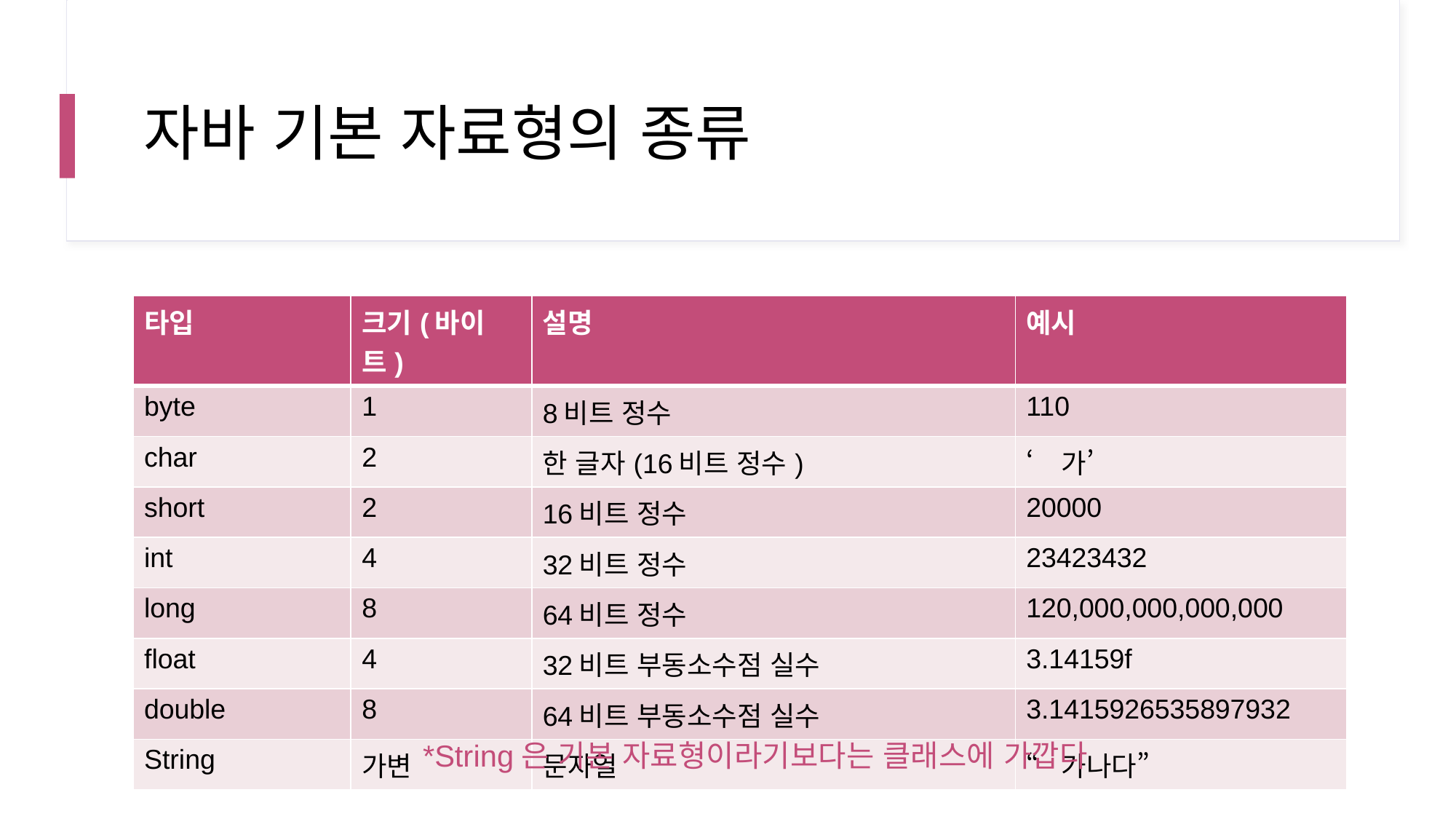

# 자바 기본 자료형의 종류
| 타입 | 크기(바이트) | 설명 | 예시 |
| --- | --- | --- | --- |
| byte | 1 | 8비트 정수 | 110 |
| char | 2 | 한 글자(16비트 정수) | ‘가’ |
| short | 2 | 16비트 정수 | 20000 |
| int | 4 | 32비트 정수 | 23423432 |
| long | 8 | 64비트 정수 | 120,000,000,000,000 |
| float | 4 | 32비트 부동소수점 실수 | 3.14159f |
| double | 8 | 64비트 부동소수점 실수 | 3.1415926535897932 |
| String | 가변 | 문자열 | “가나다” |
*String은 기본 자료형이라기보다는 클래스에 가깝다